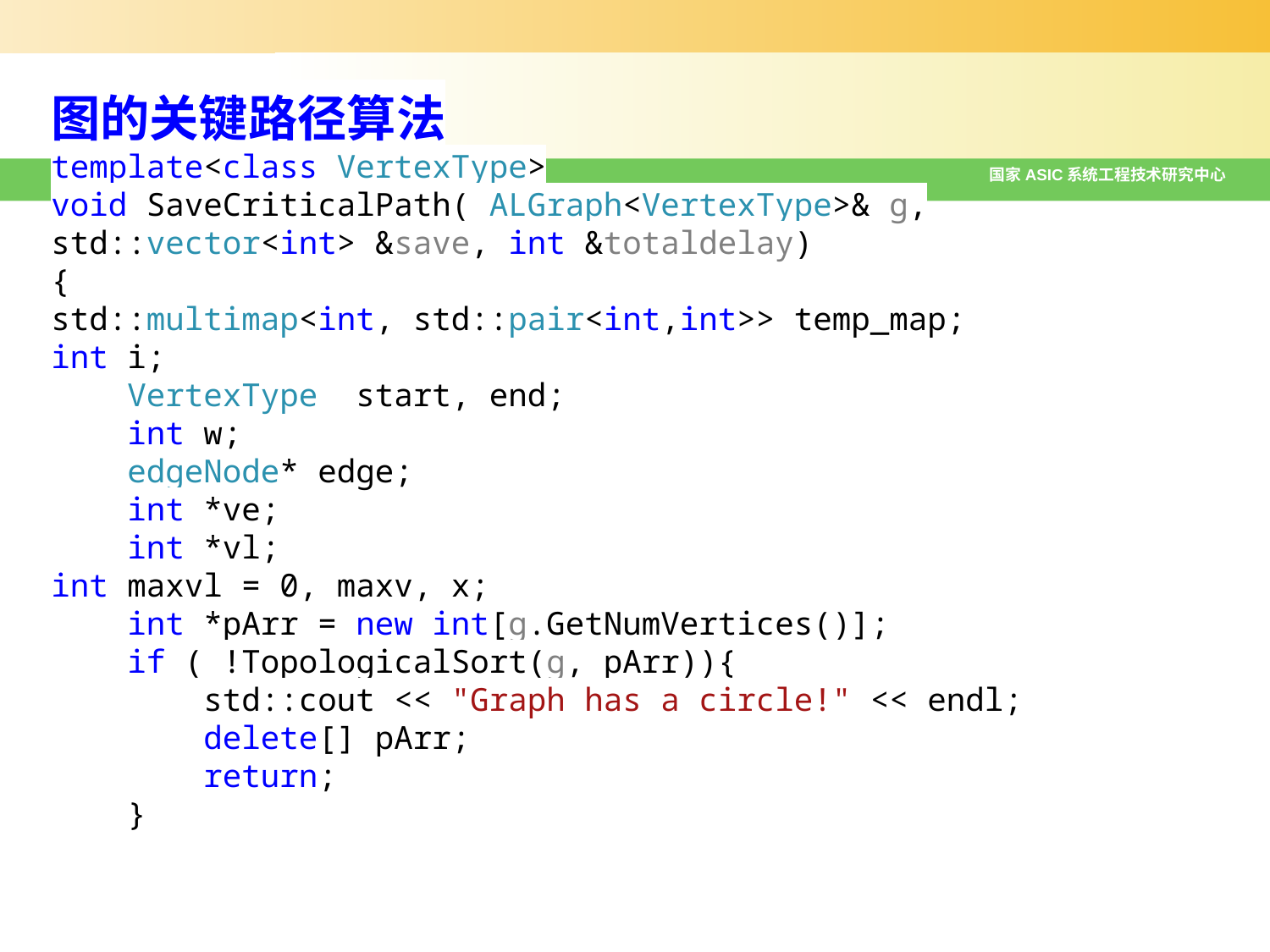

图的关键路径算法
template<class VertexType>
void SaveCriticalPath( ALGraph<VertexType>& g, std::vector<int> &save, int &totaldelay)
{
std::multimap<int, std::pair<int,int>> temp_map;
int i;
    VertexType  start, end;
    int w;
    edgeNode* edge;
    int *ve;
    int *vl;
int maxvl = 0, maxv, x;
    int *pArr = new int[g.GetNumVertices()];
    if ( !TopologicalSort(g, pArr)){
        std::cout << "Graph has a circle!" << endl;
        delete[] pArr;
        return;
    }
国家ASIC系统工程技术研究中心